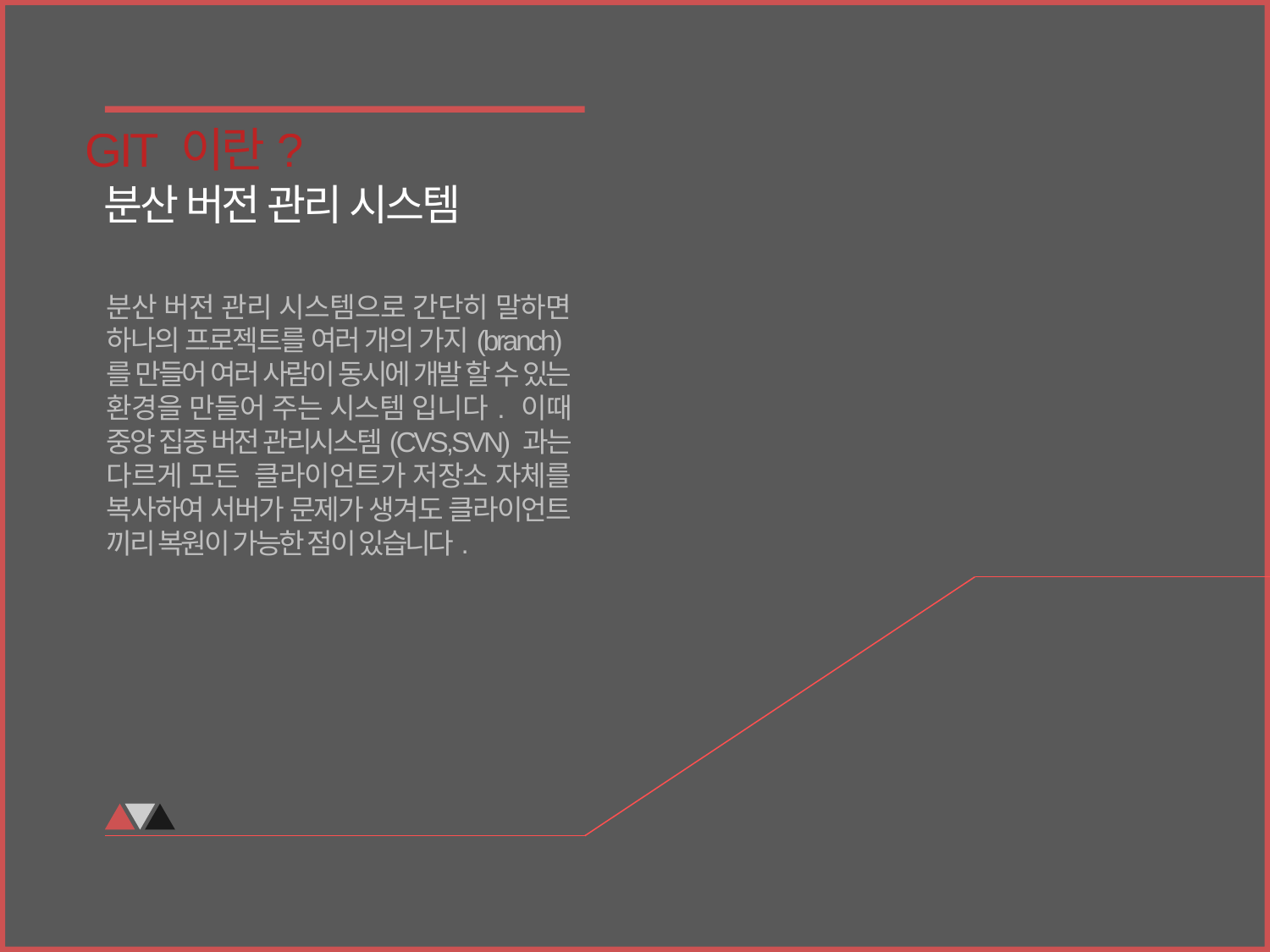

GIT 이란?
분산 버전 관리 시스템
분산 버전 관리 시스템으로 간단히 말하면 하나의 프로젝트를 여러 개의 가지(branch)를 만들어 여러 사람이 동시에 개발 할 수 있는 환경을 만들어 주는 시스템 입니다. 이때 중앙 집중 버전 관리시스템(CVS,SVN) 과는 다르게 모든  클라이언트가 저장소 자체를 복사하여 서버가 문제가 생겨도 클라이언트 끼리 복원이 가능한 점이 있습니다.